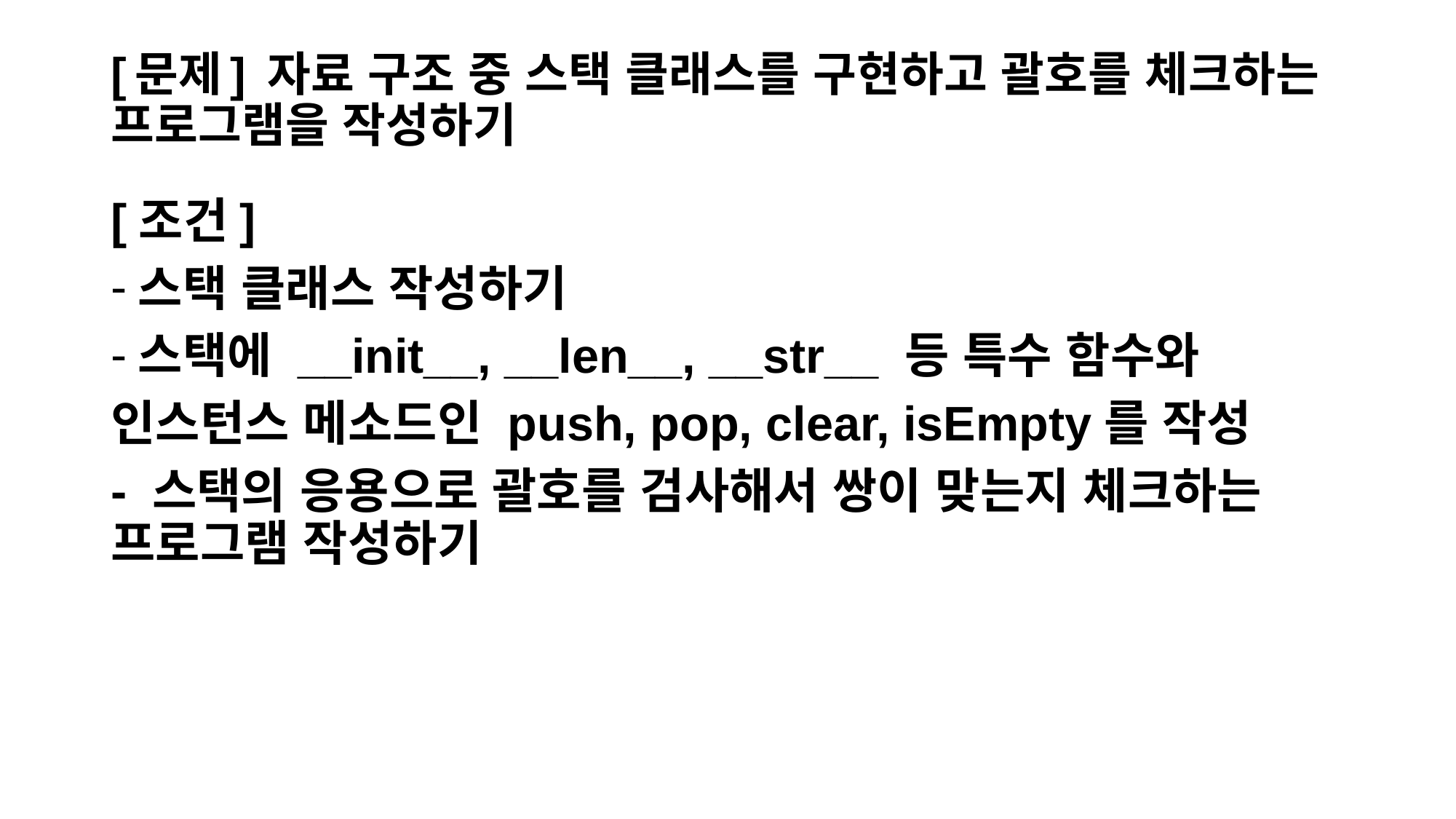

# [문제] 자료 구조 중 스택 클래스를 구현하고 괄호를 체크하는 프로그램을 작성하기
[조건]
스택 클래스 작성하기
스택에 __init__, __len__, __str__ 등 특수 함수와
인스턴스 메소드인 push, pop, clear, isEmpty를 작성
- 스택의 응용으로 괄호를 검사해서 쌍이 맞는지 체크하는 프로그램 작성하기